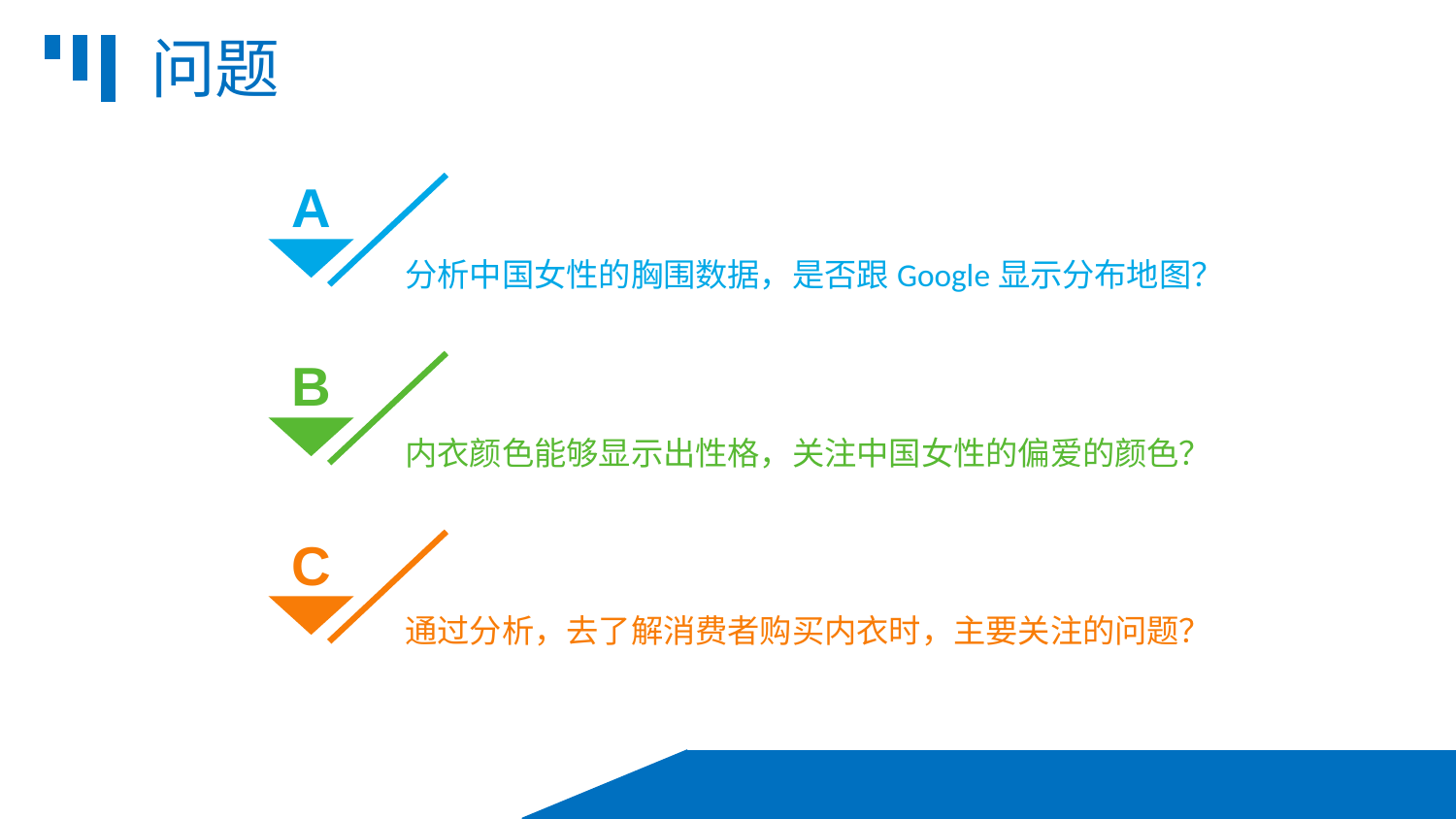

问题

A
分析中国女性的胸围数据，是否跟Google显示分布地图？

B
内衣颜色能够显示出性格，关注中国女性的偏爱的颜色？

C
通过分析，去了解消费者购买内衣时，主要关注的问题？